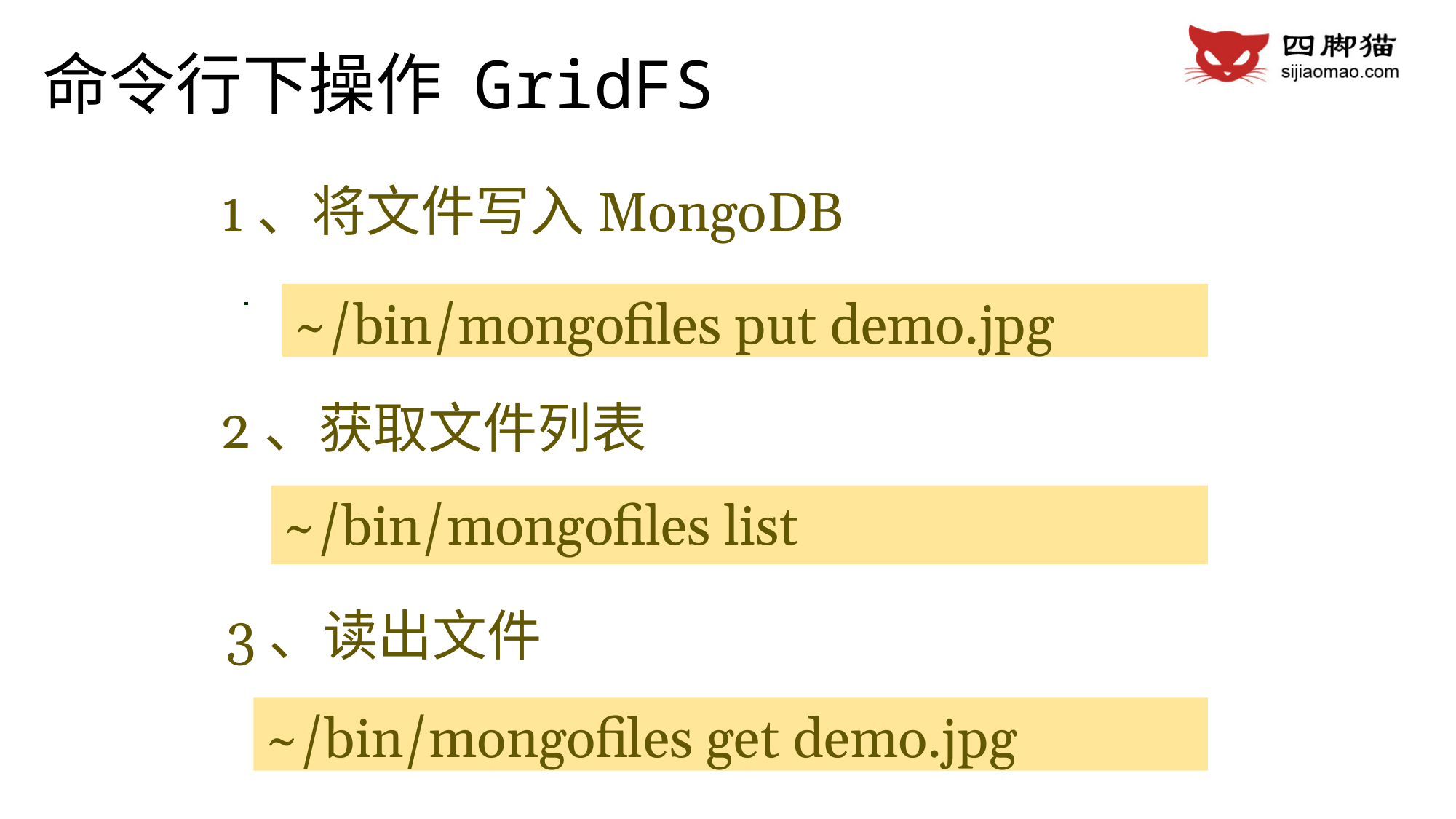

# 命令行下操作 GridFS

命令行下操作 GridFS
1、将文件写入MongoDB
~/bin/mongofiles put demo.jpg

2、获取文件列表
~/bin/mongofiles list
3、读出文件
~/bin/mongofiles get demo.jpg